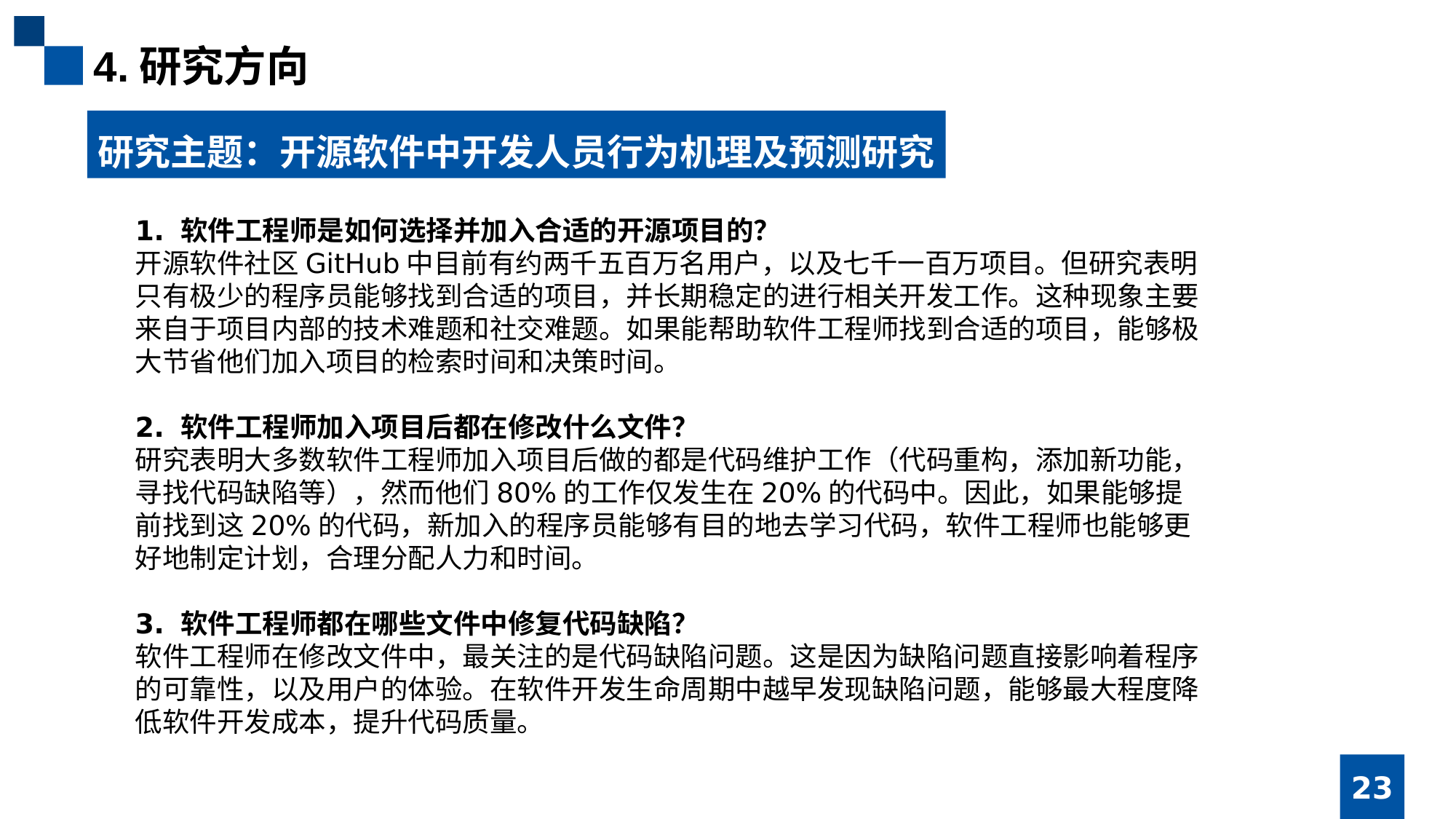

4.研究方向
研究主题：开源软件中开发人员行为机理及预测研究
1. 软件工程师是如何选择并加入合适的开源项目的？
开源软件社区GitHub中目前有约两千五百万名用户，以及七千一百万项目。但研究表明只有极少的程序员能够找到合适的项目，并长期稳定的进行相关开发工作。这种现象主要来自于项目内部的技术难题和社交难题。如果能帮助软件工程师找到合适的项目，能够极大节省他们加入项目的检索时间和决策时间。

2. 软件工程师加入项目后都在修改什么文件？
研究表明大多数软件工程师加入项目后做的都是代码维护工作（代码重构，添加新功能，寻找代码缺陷等），然而他们80%的工作仅发生在20%的代码中。因此，如果能够提前找到这20%的代码，新加入的程序员能够有目的地去学习代码，软件工程师也能够更好地制定计划，合理分配人力和时间。

3. 软件工程师都在哪些文件中修复代码缺陷？
软件工程师在修改文件中，最关注的是代码缺陷问题。这是因为缺陷问题直接影响着程序的可靠性，以及用户的体验。在软件开发生命周期中越早发现缺陷问题，能够最大程度降低软件开发成本，提升代码质量。
23